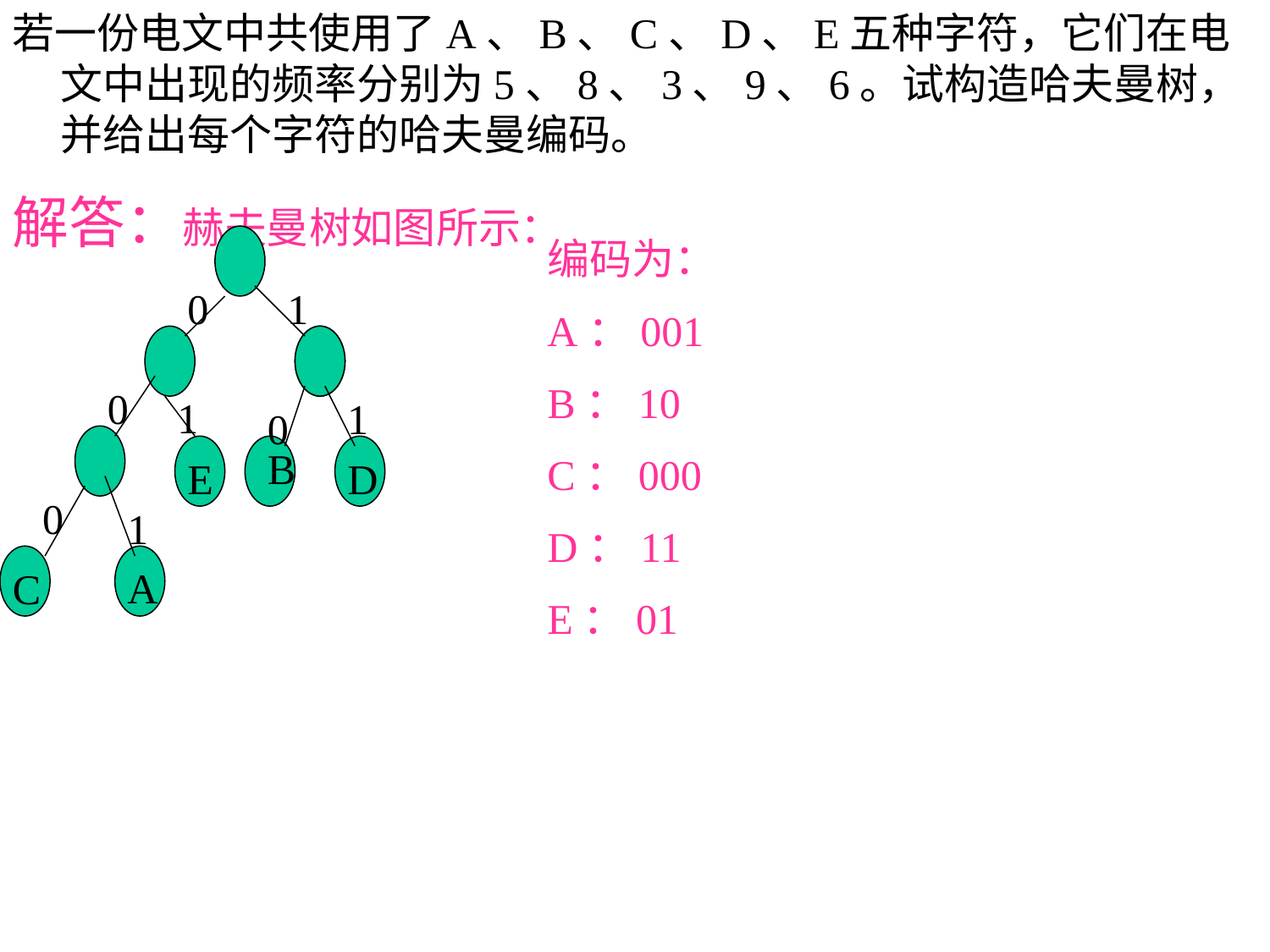

若一份电文中共使用了A、B、C、D、E五种字符，它们在电文中出现的频率分别为5、8、3、9、6。试构造哈夫曼树，并给出每个字符的哈夫曼编码。
解答：赫夫曼树如图所示：

编码为：
A：001
B：10
C：000
D：11
E：01
0
1

0

1

1
0

B

E
D

0

1

A
C